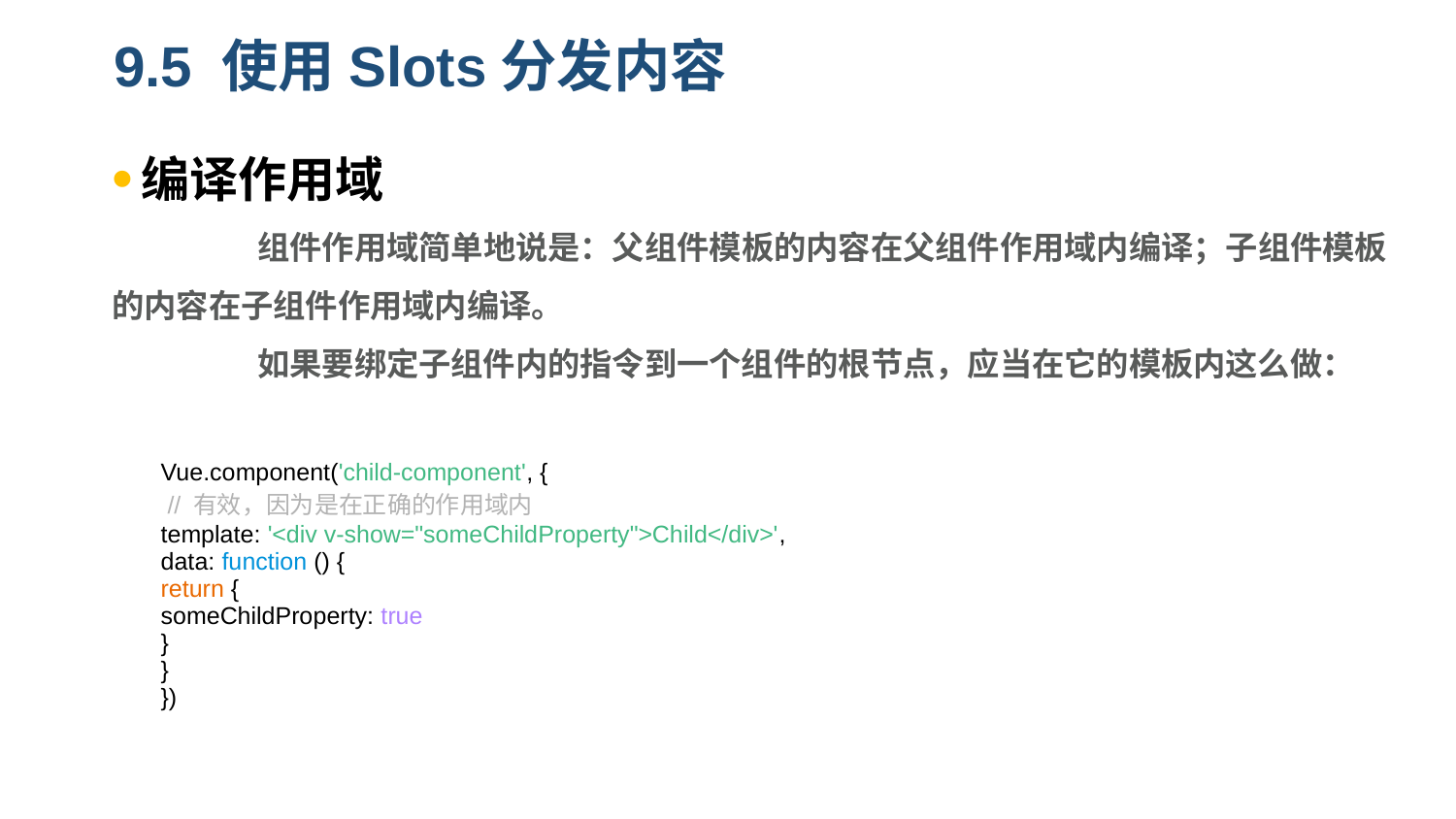

# 9.5 使用Slots分发内容
编译作用域
	组件作用域简单地说是：父组件模板的内容在父组件作用域内编译；子组件模板的内容在子组件作用域内编译。
	如果要绑定子组件内的指令到一个组件的根节点，应当在它的模板内这么做：
| Vue.component('child-component', {  // 有效，因为是在正确的作用域内 template: '<div v-show="someChildProperty">Child</div>', data: function () { return { someChildProperty: true } } }) |
| --- |
92